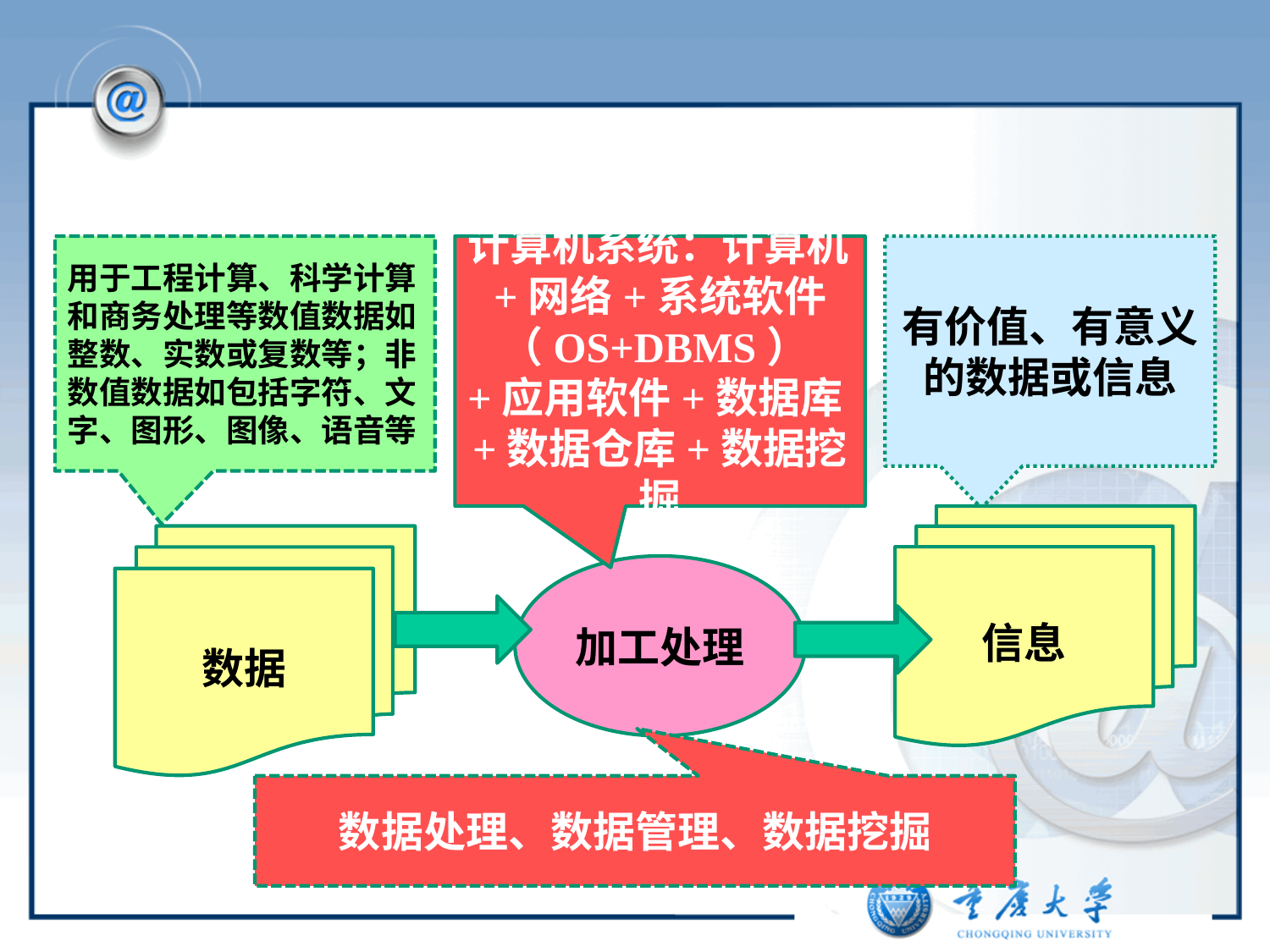

#

用于工程计算、科学计算和商务处理等数值数据如整数、实数或复数等；非数值数据如包括字符、文字、图形、图像、语音等
计算机系统：计算机+网络+系统软件（OS+DBMS）+应用软件+数据库+数据仓库+数据挖掘
有价值、有意义的数据或信息
信息
数据
加工处理

数据处理、数据管理、数据挖掘